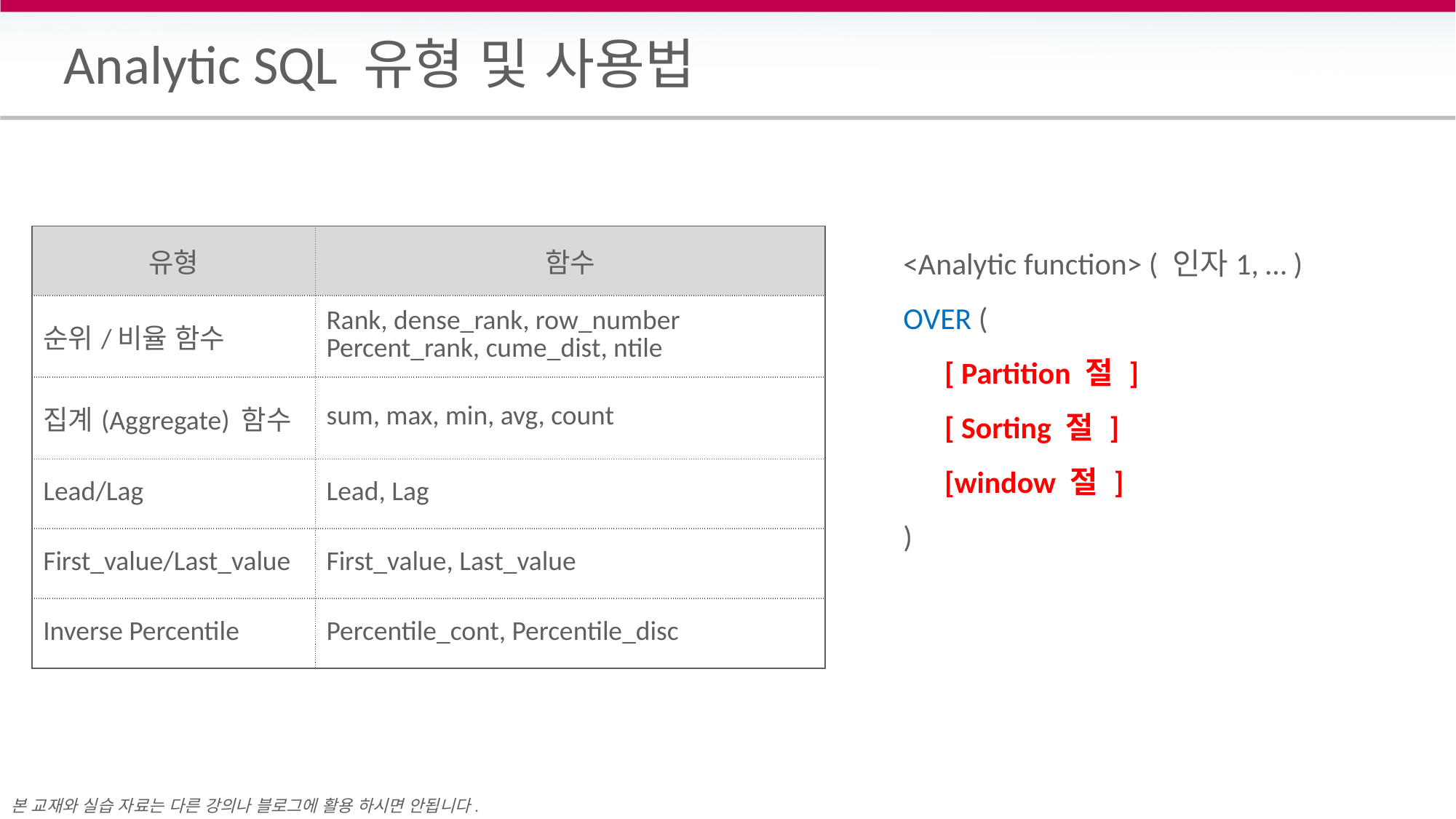

# Analytic SQL 유형 및 사용법
| 유형 | 함수 |
| --- | --- |
| 순위/비율 함수 | Rank, dense\_rank, row\_number Percent\_rank, cume\_dist, ntile |
| 집계(Aggregate) 함수 | sum, max, min, avg, count |
| Lead/Lag | Lead, Lag |
| First\_value/Last\_value | First\_value, Last\_value |
| Inverse Percentile | Percentile\_cont, Percentile\_disc |
<Analytic function> ( 인자1, … )
OVER (
      [ Partition 절 ]
      [ Sorting 절 ]
      [window 절 ]
)